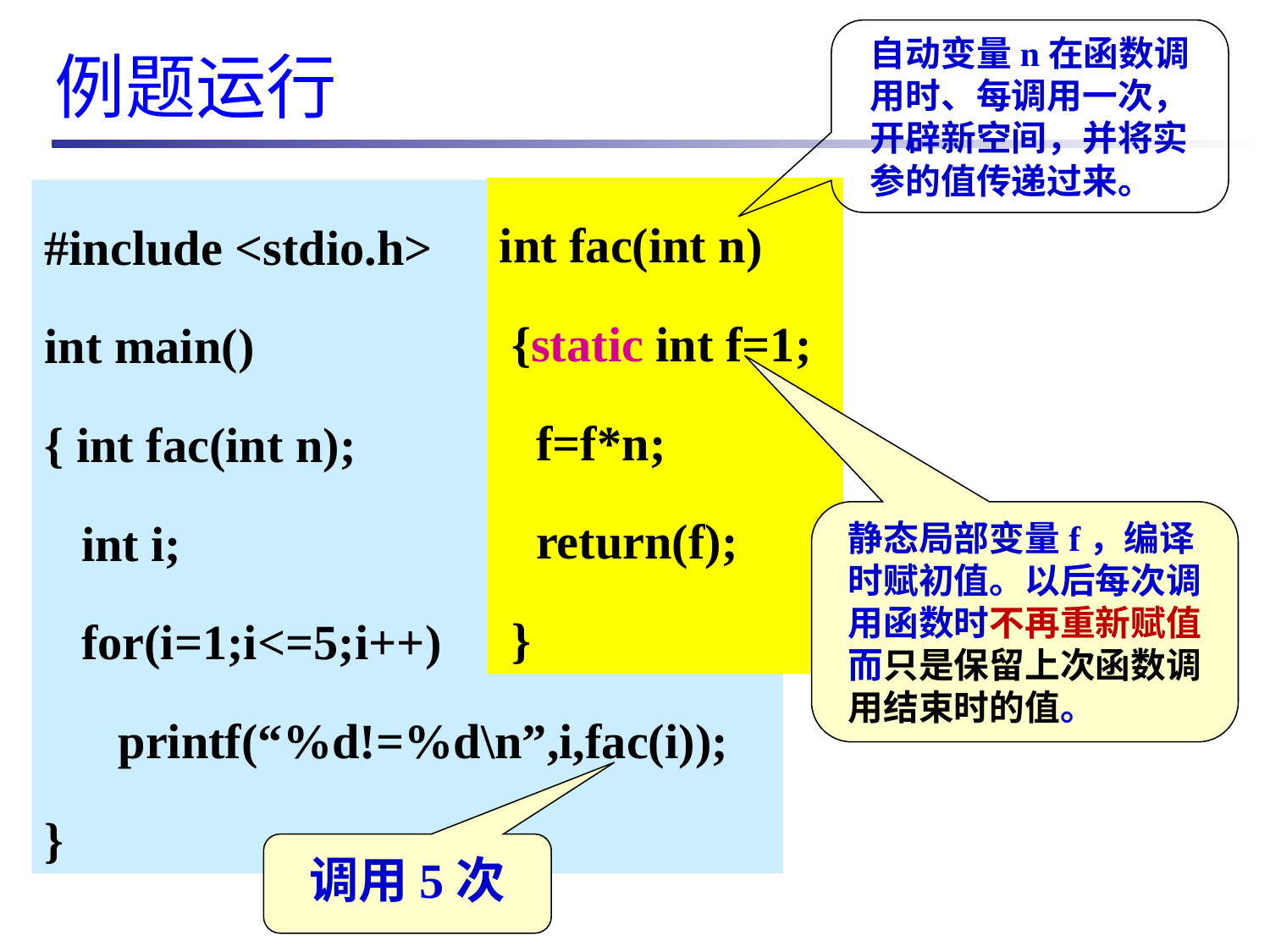

自动变量n在函数调用时、每调用一次，开辟新空间，并将实参的值传递过来。
例题运行
int fac(int n)
 {static int f=1;
   f=f*n;
   return(f);
 }
#include <stdio.h>
int main()
{ int fac(int n);
   int i;
   for(i=1;i<=5;i++)
      printf(“%d!=%d\n”,i,fac(i));
}
静态局部变量f，编译时赋初值。以后每次调用函数时不再重新赋值而只是保留上次函数调用结束时的值。
调用5次